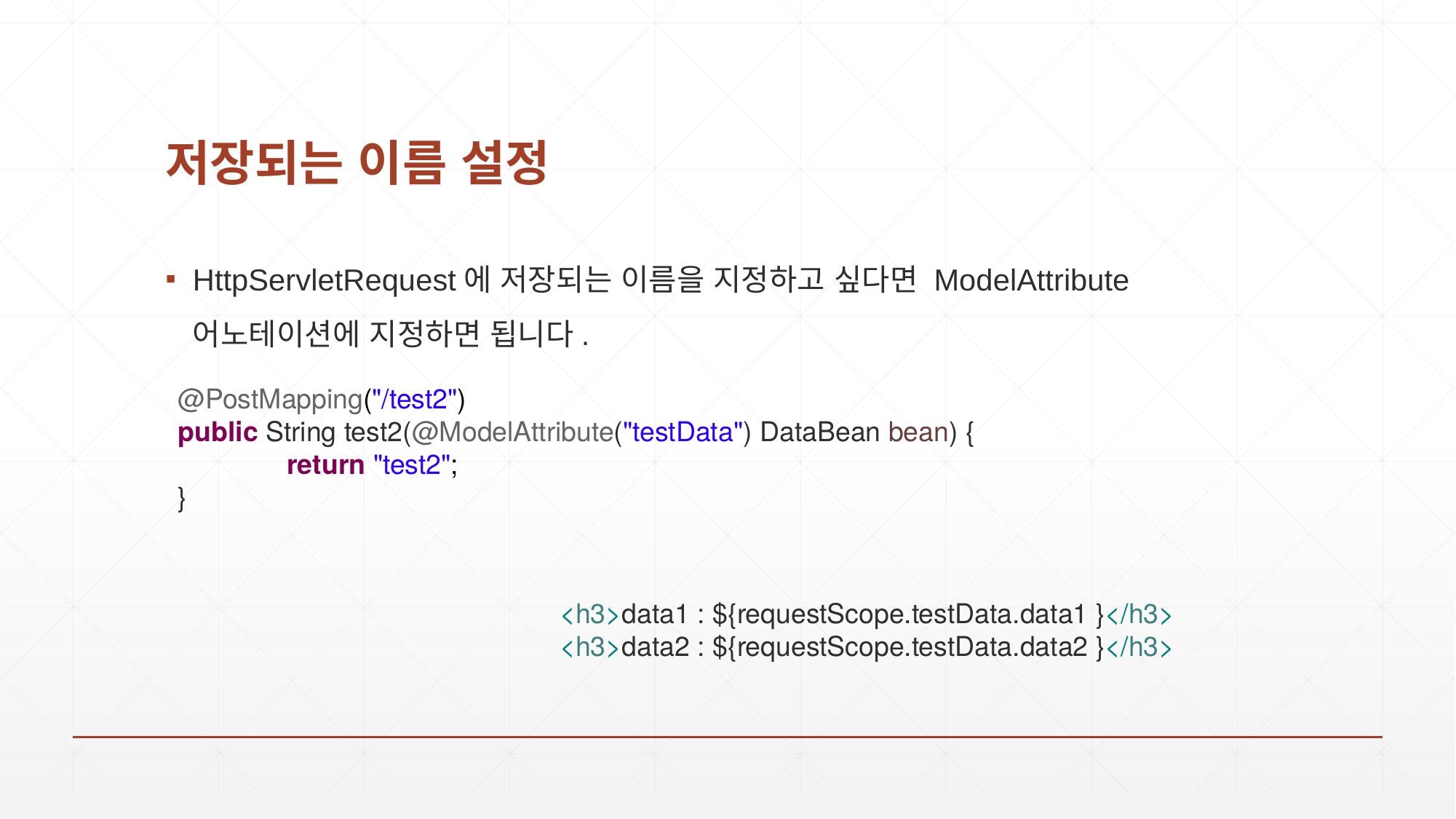

# 저장되는 이름 설정
HttpServletRequest에 저장되는 이름을 지정하고 싶다면 ModelAttribute 어노테이션에 지정하면 됩니다.
@PostMapping("/test2")
public String test2(@ModelAttribute("testData") DataBean bean) {
	return "test2";
}
<h3>data1 : ${requestScope.testData.data1 }</h3>
<h3>data2 : ${requestScope.testData.data2 }</h3>